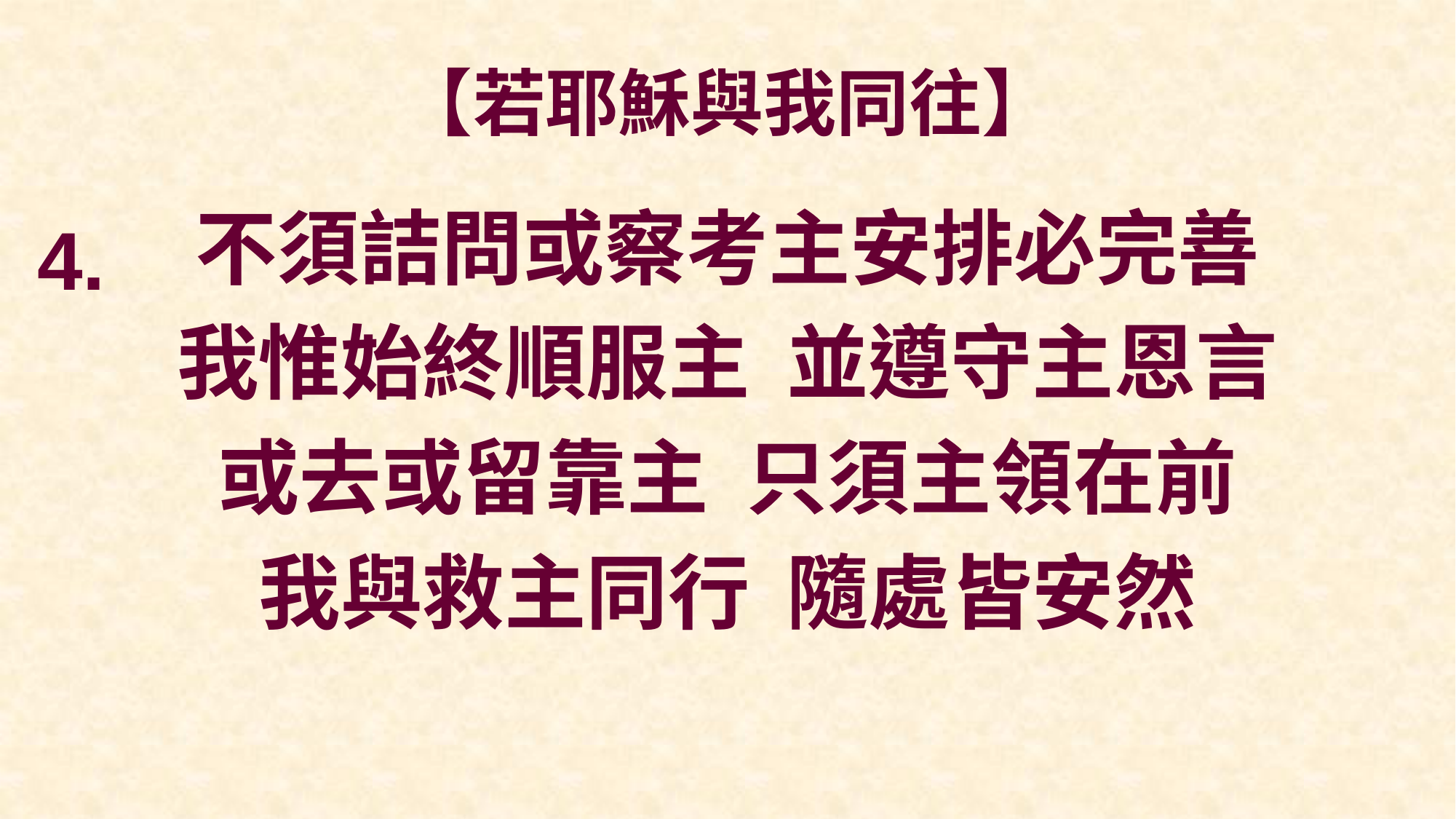

# 【若耶穌與我同往】
不須詰問或察考主安排必完善
我惟始終順服主  並遵守主恩言
或去或留靠主  只須主領在前
我與救主同行  隨處皆安然
4.